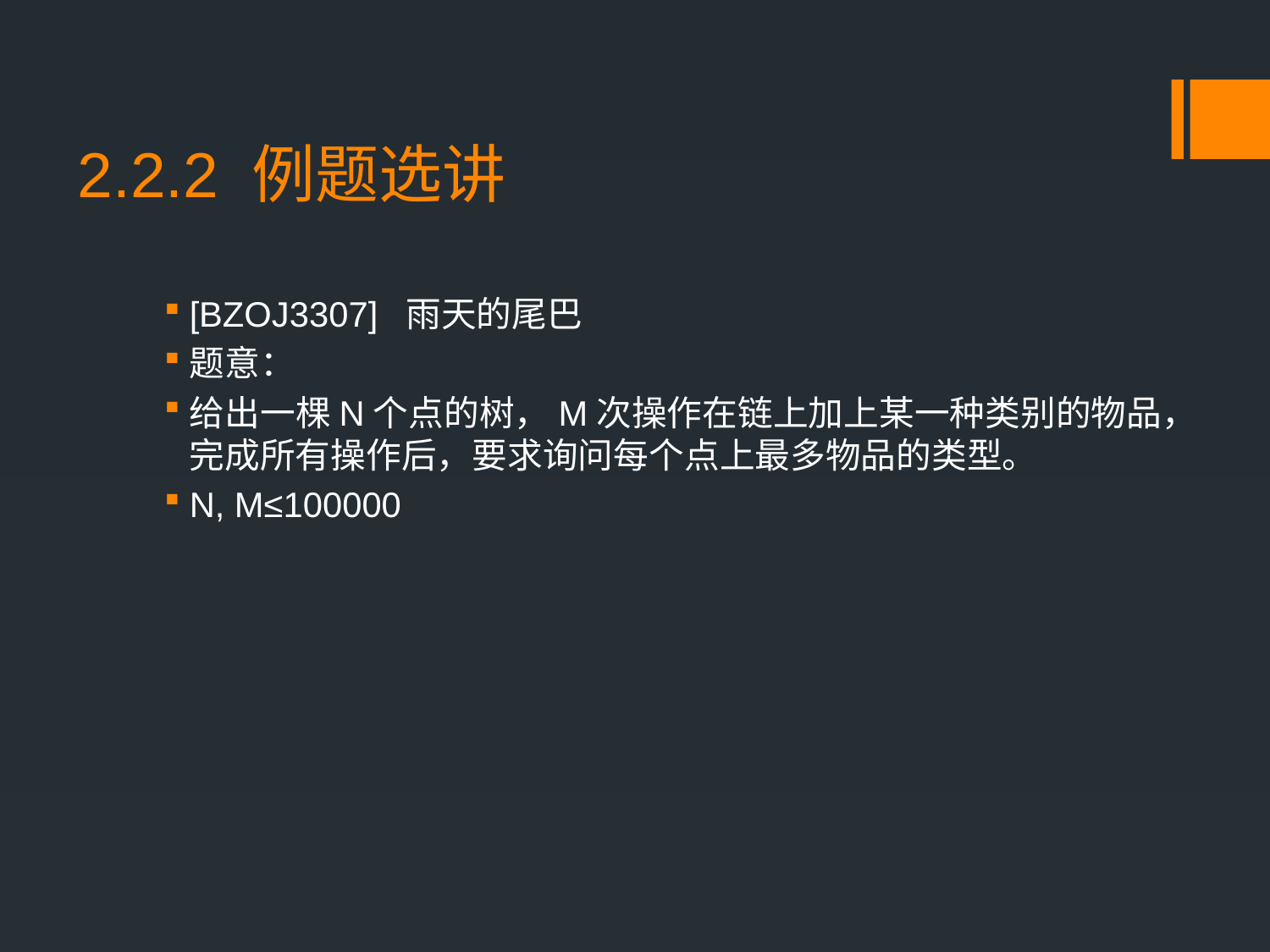

# 2.2.2 例题选讲

[BZOJ3307]  雨天的尾巴
题意：
给出一棵N个点的树，M次操作在链上加上某一种类别的物品，完成所有操作后，要求询问每个点上最多物品的类型。
N, M≤100000